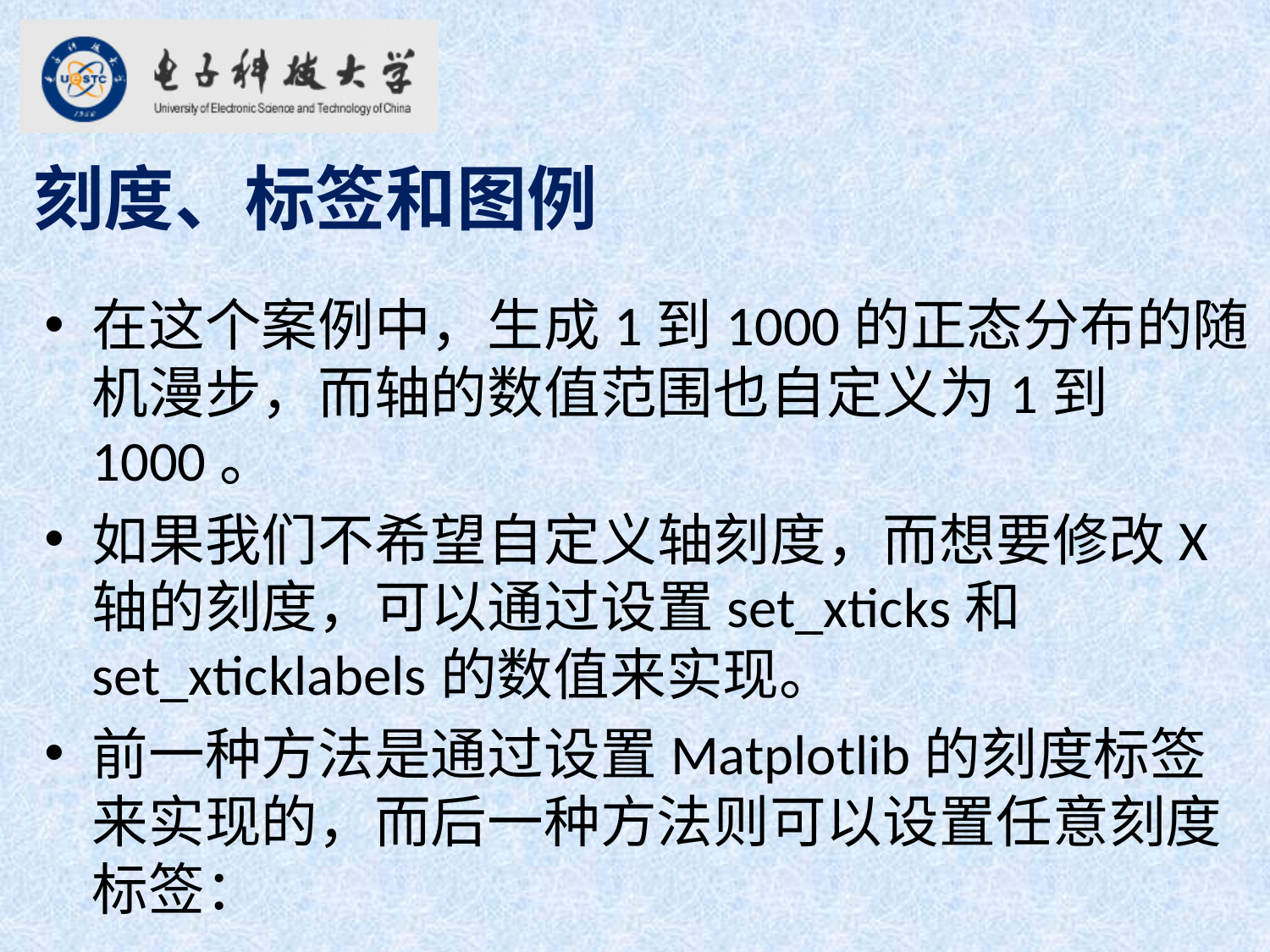

刻度、标签和图例

在这个案例中，生成1到1000的正态分布的随机漫步，而轴的数值范围也自定义为1到1000。
如果我们不希望自定义轴刻度，而想要修改X轴的刻度，可以通过设置set_xticks和set_xticklabels的数值来实现。
前一种方法是通过设置Matplotlib的刻度标签来实现的，而后一种方法则可以设置任意刻度标签：